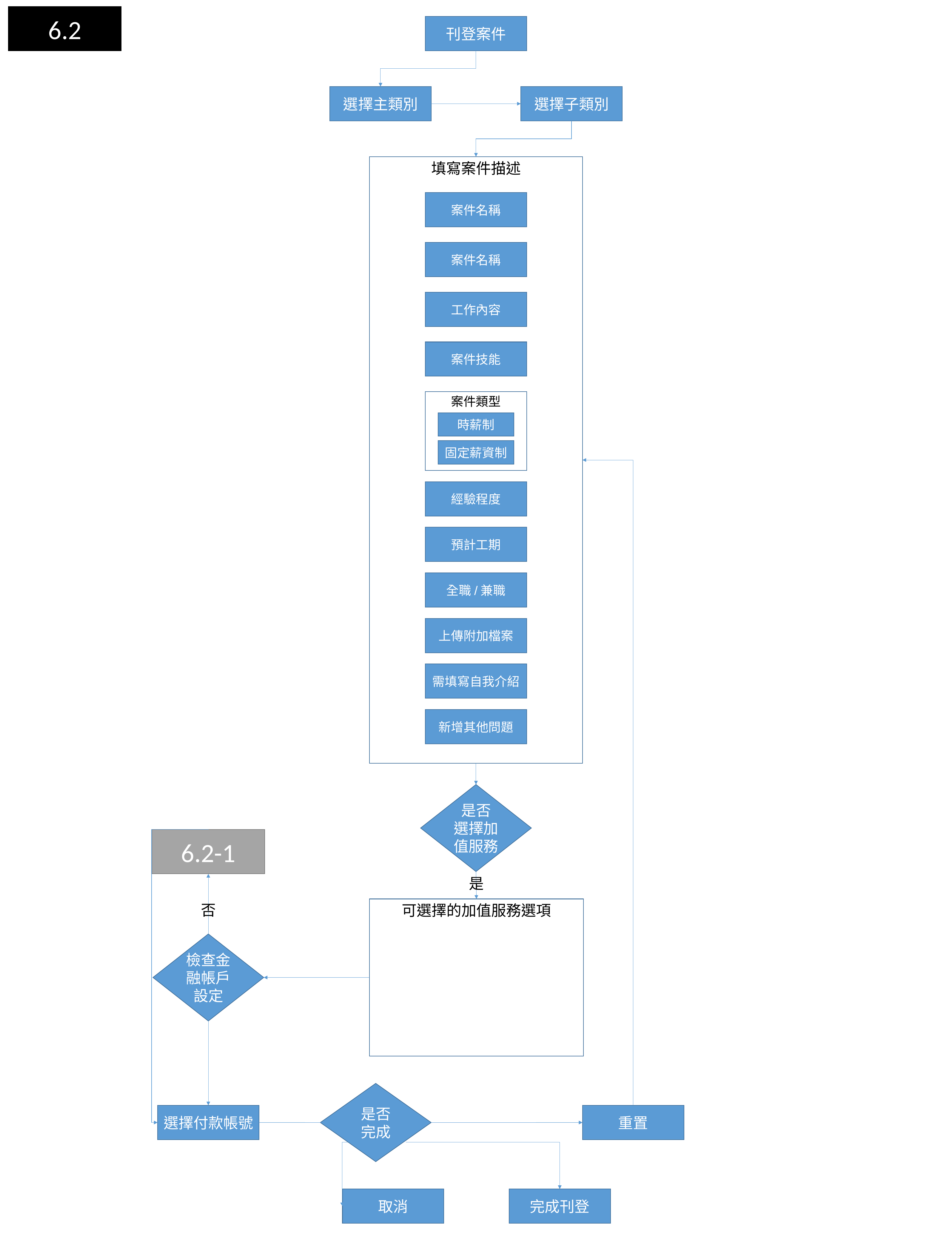

6.2
刊登案件
選擇主類別
選擇子類別
填寫案件描述
案件名稱
案件名稱
工作內容
案件技能
案件類型
時薪制
固定薪資制
經驗程度
預計工期
全職/兼職
上傳附加檔案
需填寫自我介紹
新增其他問題
是否
選擇加值服務
6.2-1
是
否
可選擇的加值服務選項
檢查金融帳戶設定
是否
完成
選擇付款帳號
重置
取消
完成刊登